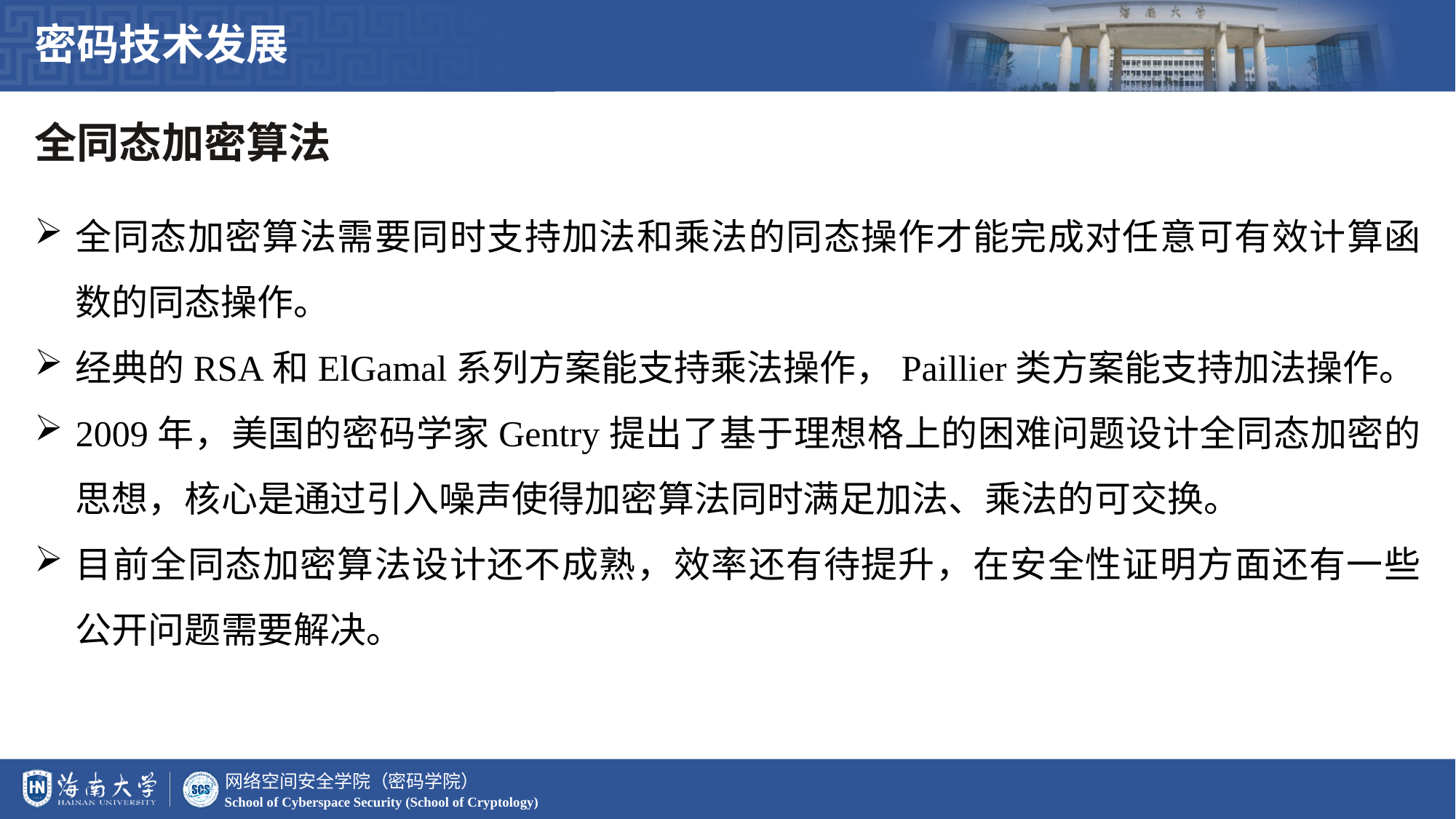

密码技术发展
全同态加密算法
全同态加密算法需要同时支持加法和乘法的同态操作才能完成对任意可有效计算函数的同态操作。
经典的RSA和ElGamal系列方案能支持乘法操作，Paillier类方案能支持加法操作。
2009年，美国的密码学家Gentry提出了基于理想格上的困难问题设计全同态加密的思想，核心是通过引入噪声使得加密算法同时满足加法、乘法的可交换。
目前全同态加密算法设计还不成熟，效率还有待提升，在安全性证明方面还有一些公开问题需要解决。
61